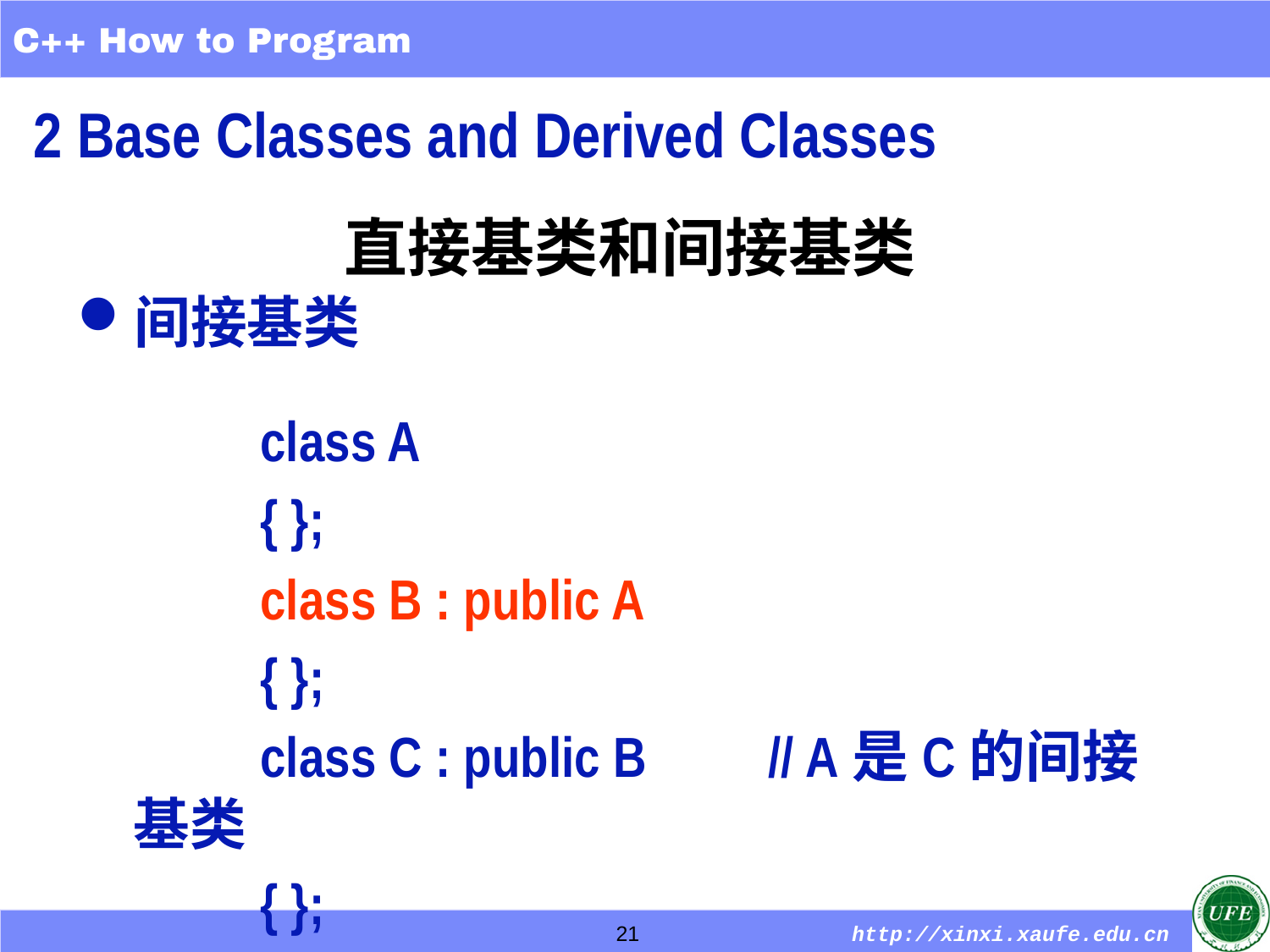

2 Base Classes and Derived Classes
# 直接基类和间接基类
间接基类

		class A
		{ };
		class B : public A
		{ };
		class C : public B 	// A是C的间接基类
		{ };
21